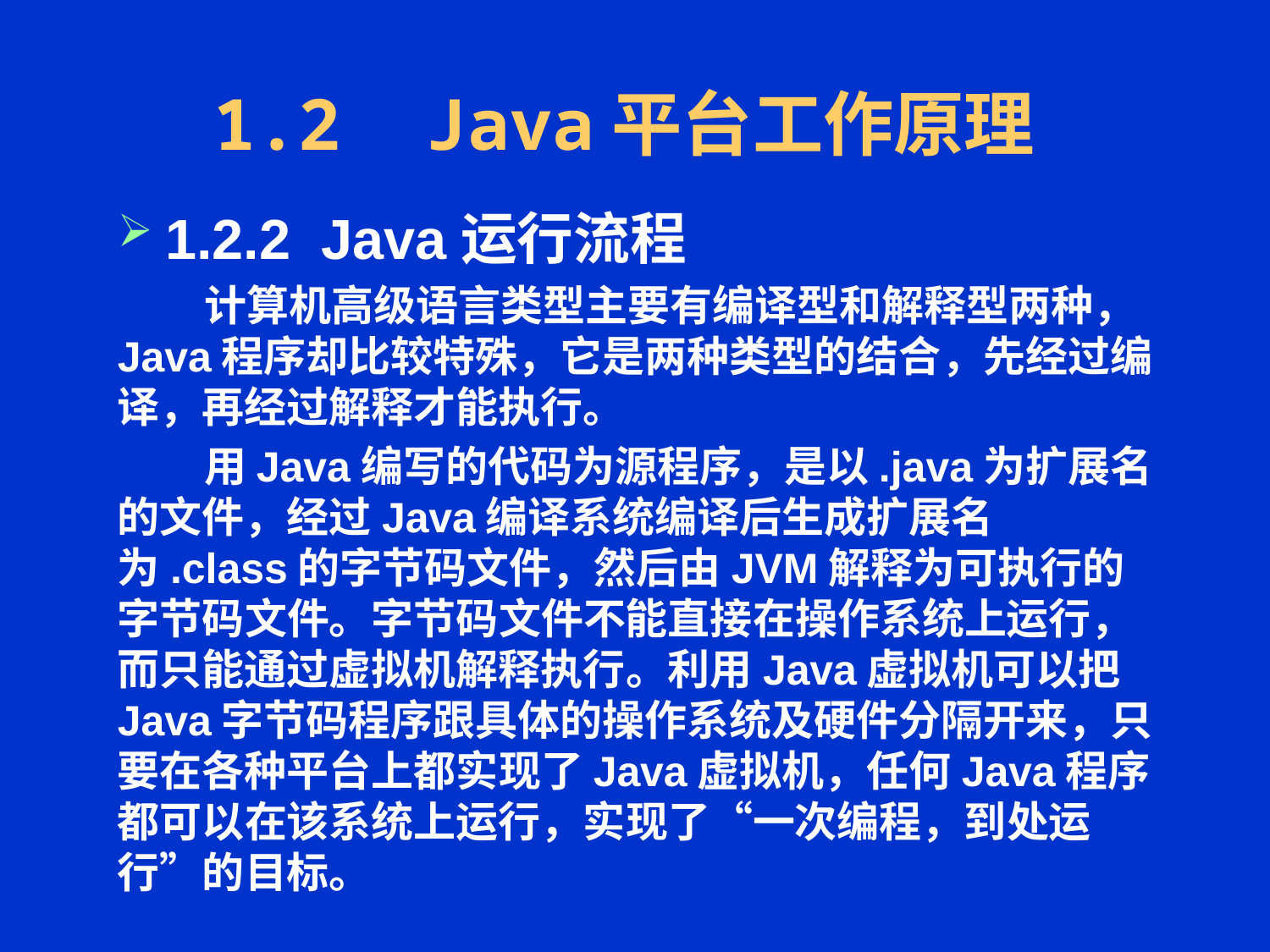

# 1.2  Java平台工作原理
1.2.2  Java运行流程
        计算机高级语言类型主要有编译型和解释型两种，Java程序却比较特殊，它是两种类型的结合，先经过编译，再经过解释才能执行。
        用Java编写的代码为源程序，是以.java为扩展名的文件，经过Java编译系统编译后生成扩展名为.class的字节码文件，然后由JVM解释为可执行的字节码文件。字节码文件不能直接在操作系统上运行，而只能通过虚拟机解释执行。利用Java虚拟机可以把Java字节码程序跟具体的操作系统及硬件分隔开来，只要在各种平台上都实现了Java虚拟机，任何Java程序都可以在该系统上运行，实现了“一次编程，到处运行”的目标。